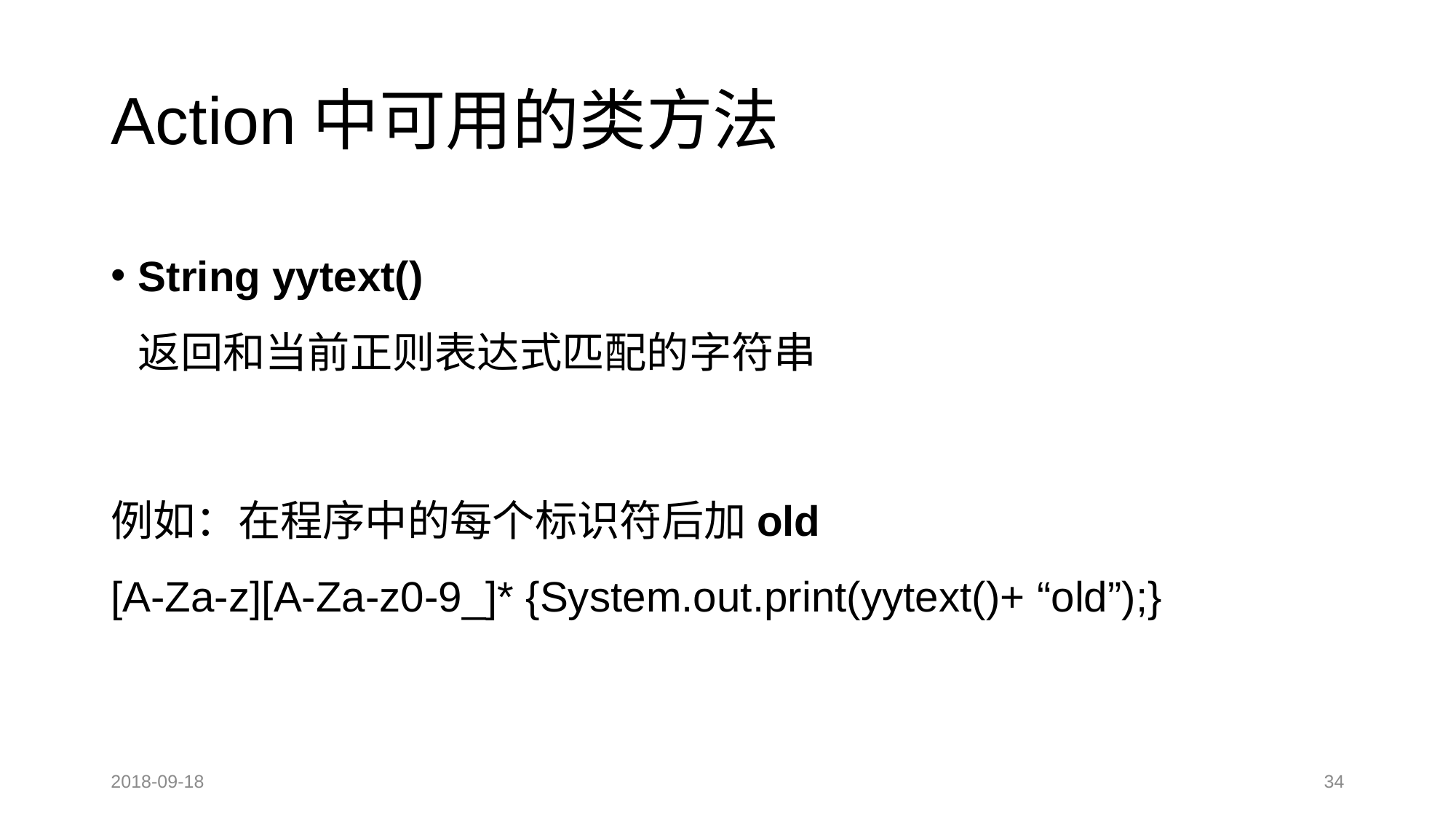

# Action中可用的类方法
String yytext()
返回和当前正则表达式匹配的字符串
例如：在程序中的每个标识符后加old
[A-Za-z][A-Za-z0-9_]* {System.out.print(yytext()+ “old”);}
2018-09-18
34